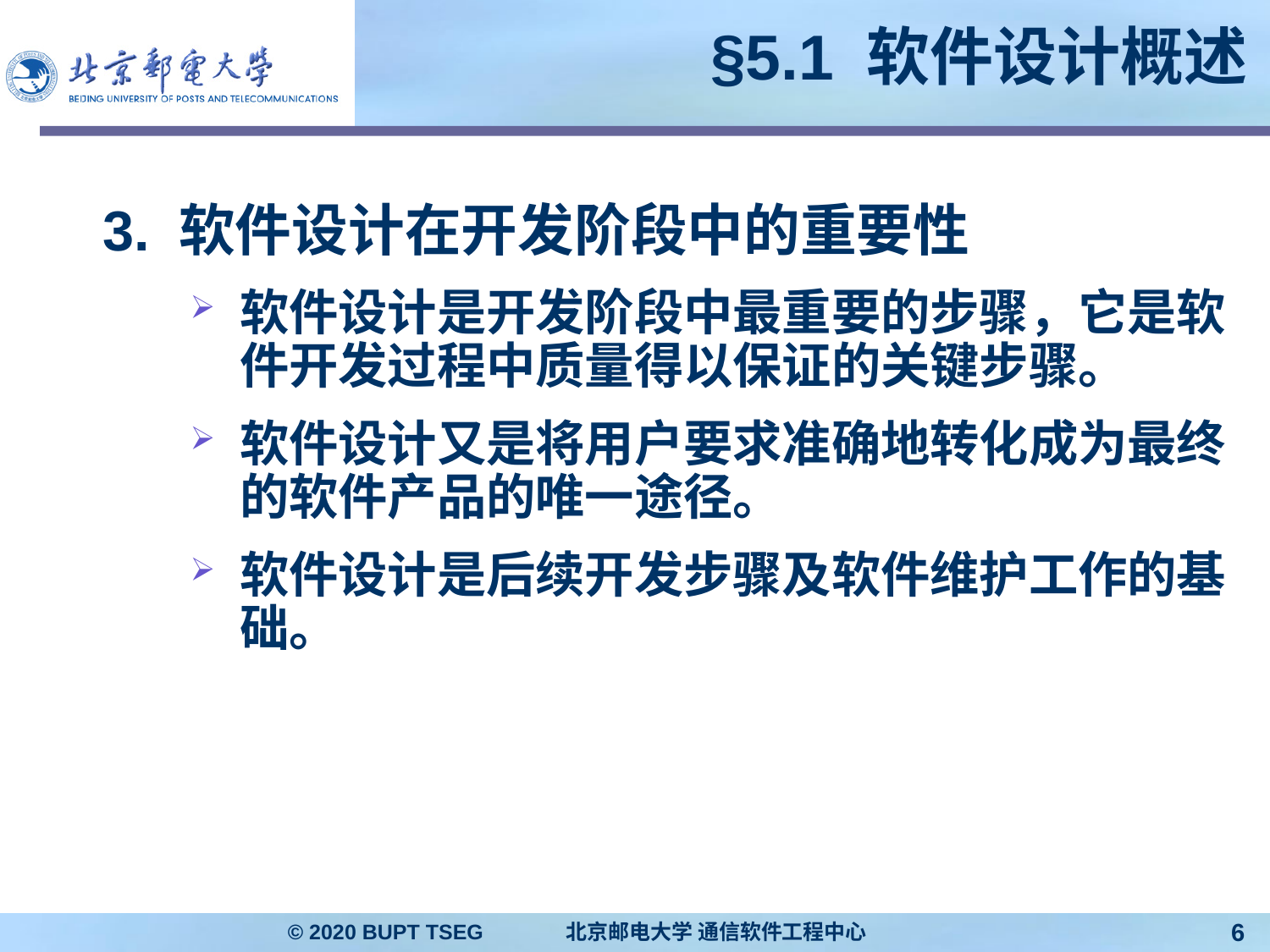

# §5.1 软件设计概述
3. 软件设计在开发阶段中的重要性
软件设计是开发阶段中最重要的步骤，它是软件开发过程中质量得以保证的关键步骤。
软件设计又是将用户要求准确地转化成为最终的软件产品的唯一途径。
软件设计是后续开发步骤及软件维护工作的基础。
© 2020 BUPT TSEG             北京邮电大学 通信软件工程中心